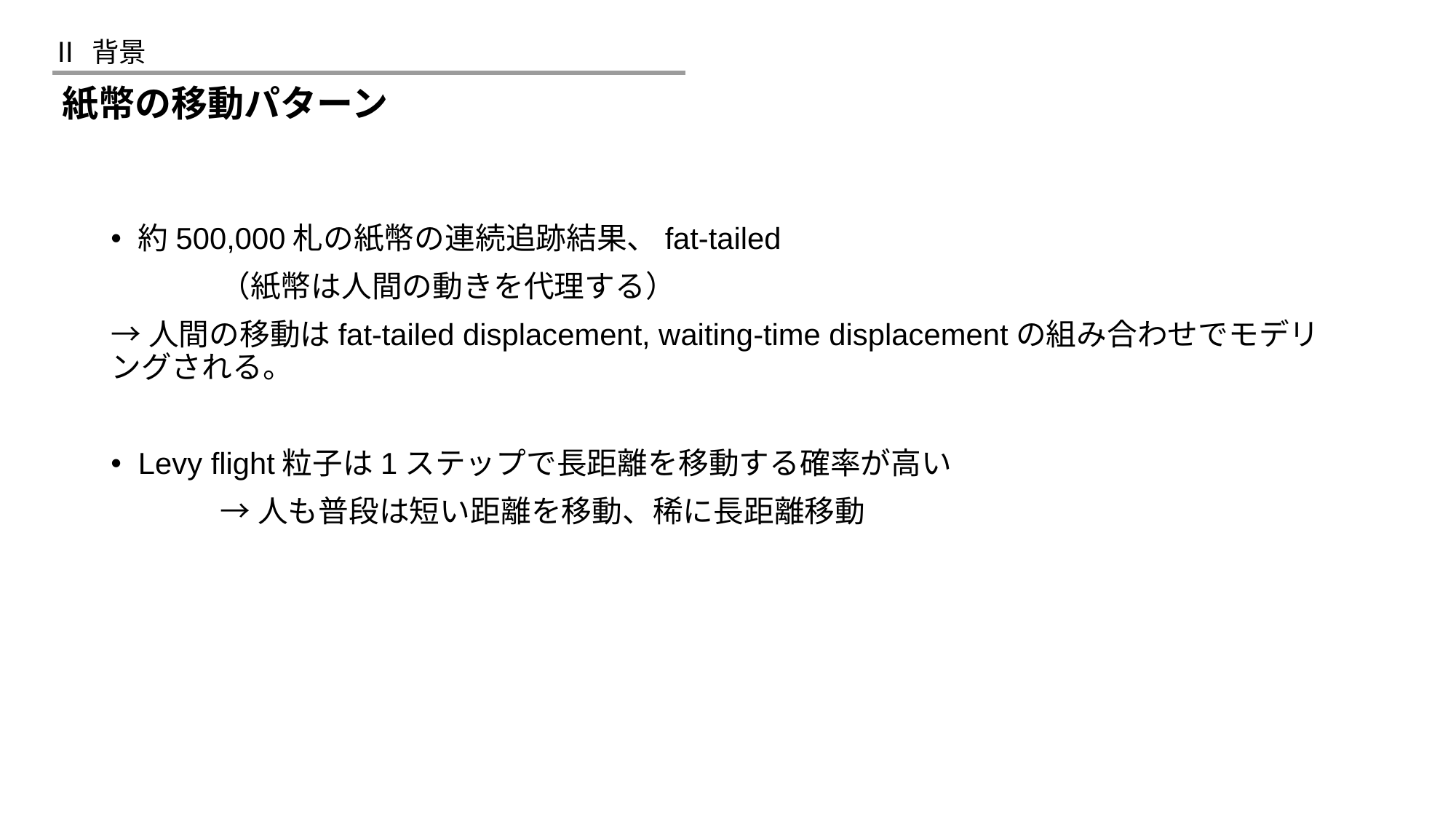

Ⅱ 背景
紙幣の移動パターン
約500,000札の紙幣の連続追跡結果、fat-tailed
	（紙幣は人間の動きを代理する）
→人間の移動はfat-tailed displacement, waiting-time displacementの組み合わせでモデリングされる。

Levy flight粒子は1ステップで長距離を移動する確率が高い
	→人も普段は短い距離を移動、稀に長距離移動